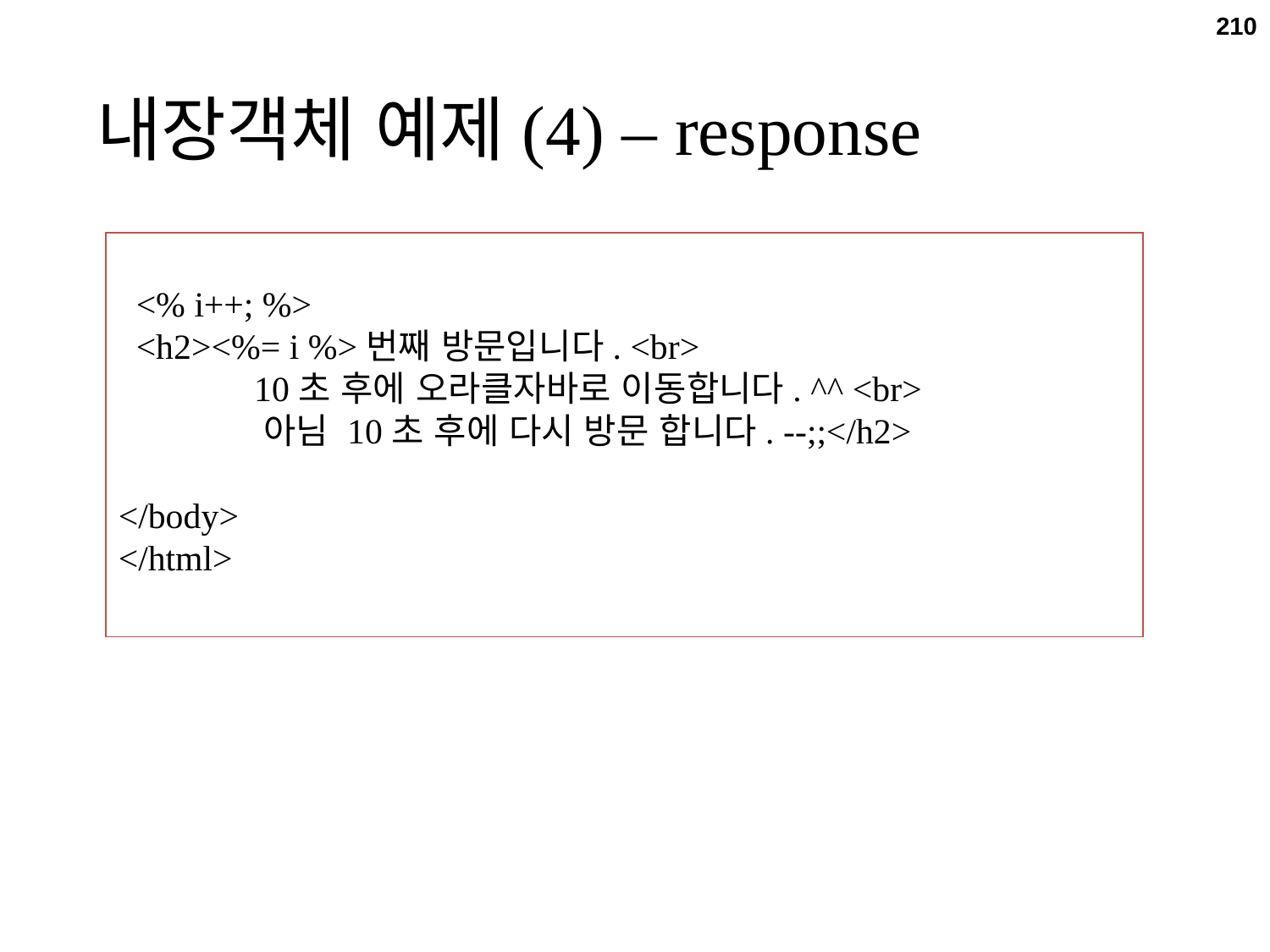

210
내장객체 예제(4) – response

  <% i++; %>
  <h2><%= i %>번째 방문입니다. <br>
	 10초 후에 오라클자바로 이동합니다. ^^ <br>
	 아님 10초 후에 다시 방문 합니다. --;;</h2>

</body>
</html>